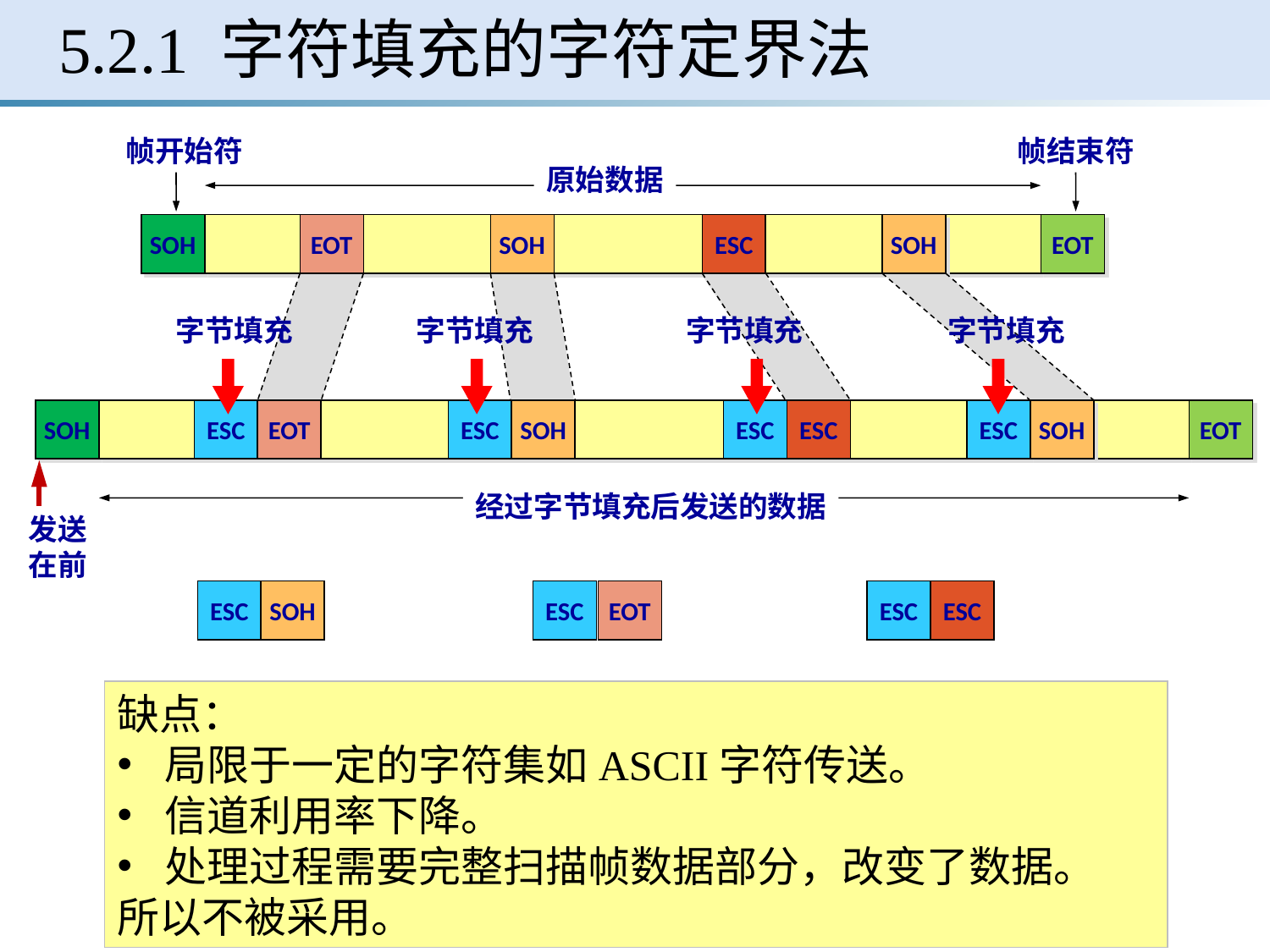

# 5.2.1 字符填充的字符定界法
帧开始符
帧结束符
原始数据

SOH

EOT
SOH
ESC
SOH
EOT

字节填充
字节填充
字节填充
字节填充

SOH

ESC
EOT
ESC
SOH
ESC
ESC
ESC
SOH
EOT

经过字节填充后发送的数据

发送
在前
ESC
ESC
ESC
SOH
EOT
ESC
缺点：
局限于一定的字符集如ASCII字符传送。
信道利用率下降。
处理过程需要完整扫描帧数据部分，改变了数据。
所以不被采用。